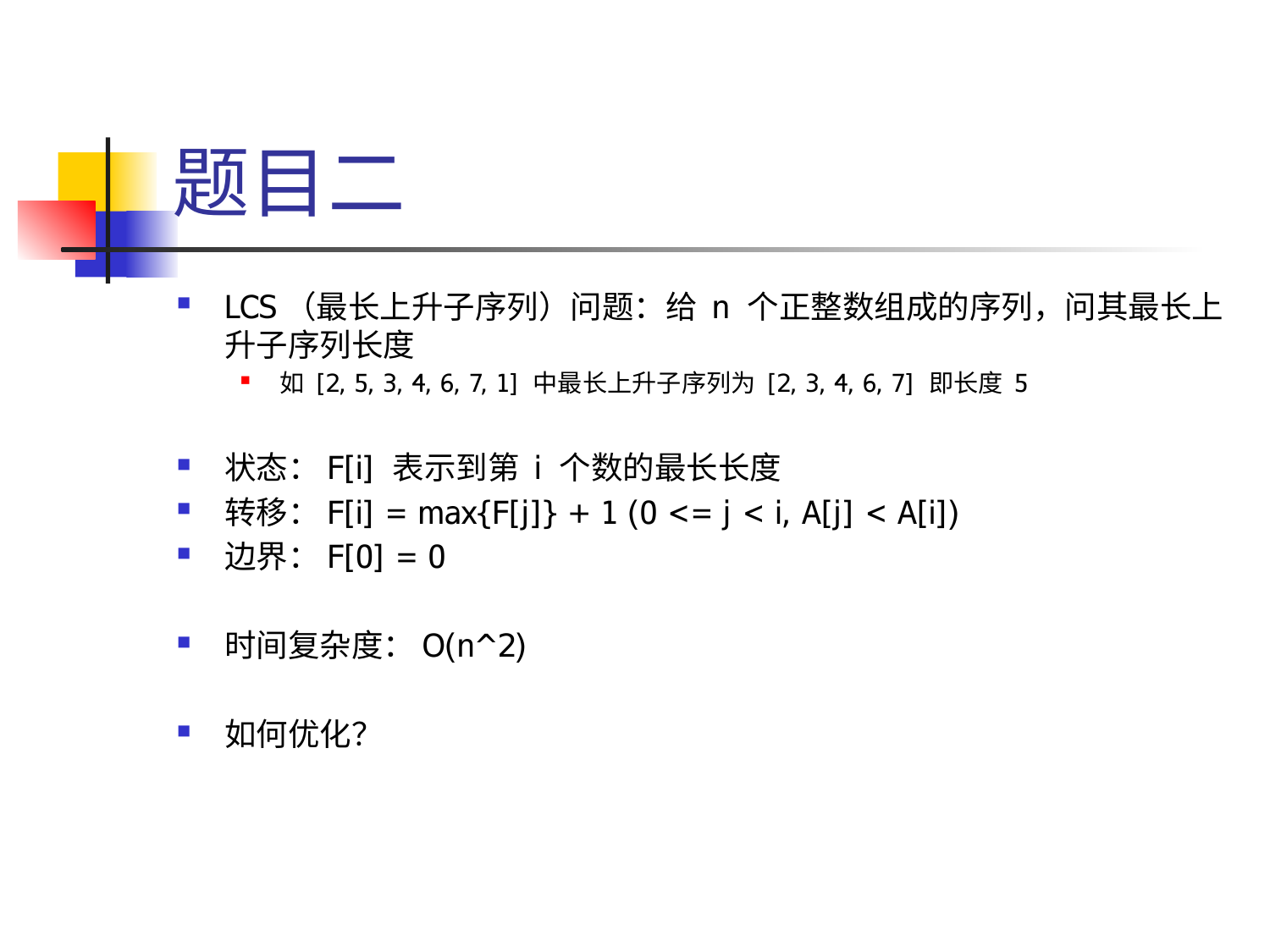

# 题目二
LCS（最长上升子序列）问题：给 n 个正整数组成的序列，问其最长上升子序列长度
如 [2, 5, 3, 4, 6, 7, 1] 中最长上升子序列为 [2, 3, 4, 6, 7] 即长度 5

状态：F[i] 表示到第 i 个数的最长长度
转移：F[i] = max{F[j]} + 1 (0 <= j < i, A[j] < A[i])
边界：F[0] = 0

时间复杂度：O(n^2)

如何优化？